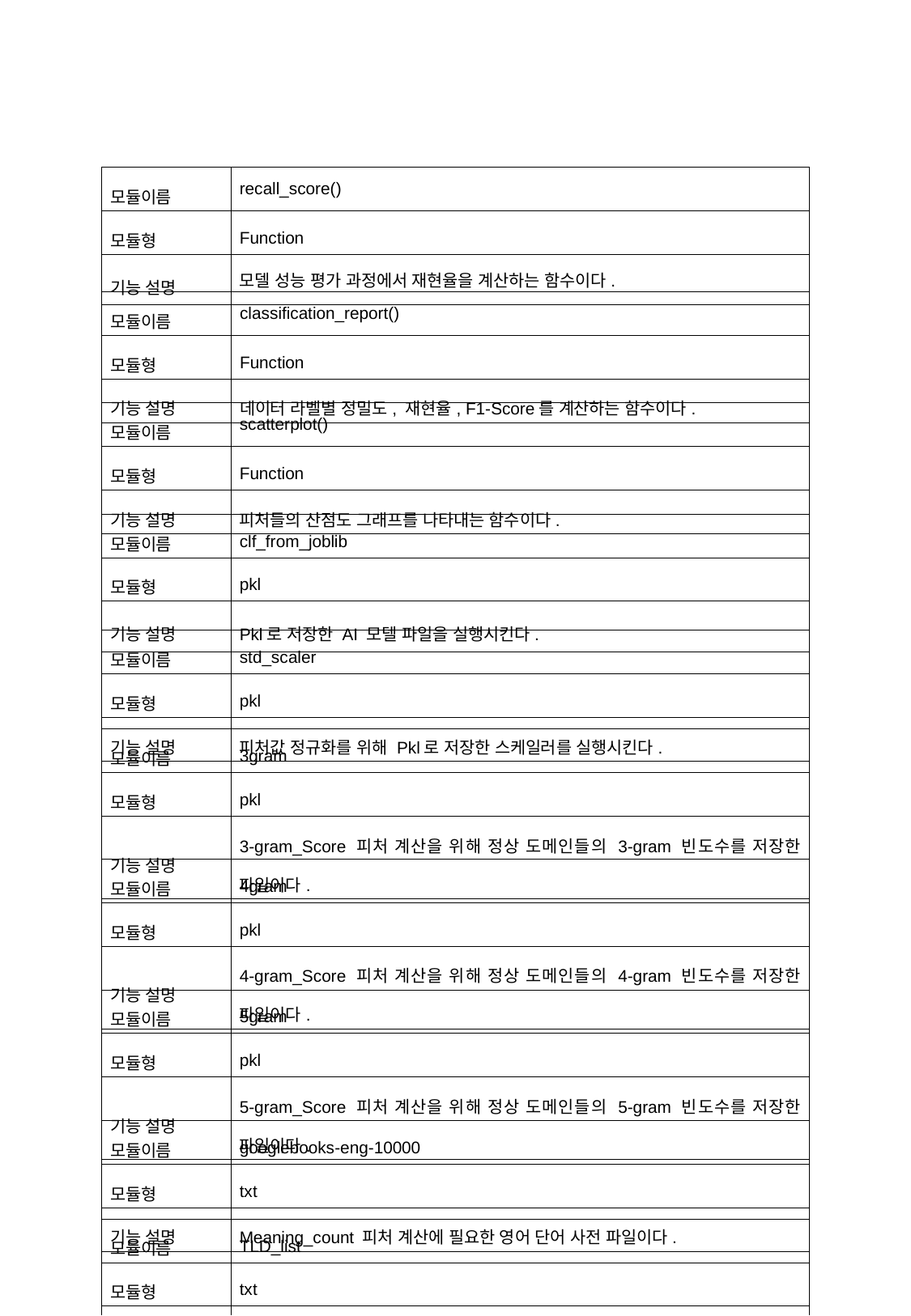

| 모듈이름 | recall\_score() |
| --- | --- |
| 모듈형 | Function |
| 기능 설명 | 모델 성능 평가 과정에서 재현율을 계산하는 함수이다. |
| 모듈이름 | classification\_report() |
| --- | --- |
| 모듈형 | Function |
| 기능 설명 | 데이터 라벨별 정밀도, 재현율, F1-Score를 계산하는 함수이다. |
| 모듈이름 | scatterplot() |
| --- | --- |
| 모듈형 | Function |
| 기능 설명 | 피처들의 산점도 그래프를 나타내는 함수이다. |
| 모듈이름 | clf\_from\_joblib |
| --- | --- |
| 모듈형 | pkl |
| 기능 설명 | Pkl로 저장한 AI 모델 파일을 실행시킨다. |
| 모듈이름 | std\_scaler |
| --- | --- |
| 모듈형 | pkl |
| 기능 설명 | 피처값 정규화를 위해 Pkl로 저장한 스케일러를 실행시킨다. |

| 모듈이름 | 3gram |
| --- | --- |
| 모듈형 | pkl |
| 기능 설명 | 3-gram\_Score 피처 계산을 위해 정상 도메인들의 3-gram 빈도수를 저장한 파일이다. |
| 모듈이름 | 4gram |
| --- | --- |
| 모듈형 | pkl |
| 기능 설명 | 4-gram\_Score 피처 계산을 위해 정상 도메인들의 4-gram 빈도수를 저장한 파일이다. |
| 모듈이름 | 5gram |
| --- | --- |
| 모듈형 | pkl |
| 기능 설명 | 5-gram\_Score 피처 계산을 위해 정상 도메인들의 5-gram 빈도수를 저장한 파일이다. |
| 모듈이름 | googlebooks-eng-10000 |
| --- | --- |
| 모듈형 | txt |
| 기능 설명 | Meaning\_count 피처 계산에 필요한 영어 단어 사전 파일이다. |
| 모듈이름 | TLD\_list |
| --- | --- |
| 모듈형 | txt |
| 기능 설명 | TLD\_index 피처 계산에 필요한 TLD들의 목록을 저장한 파일이다. |
	표[4-XX] DGA 도메인 판별 모듈(AI) 상세 설명